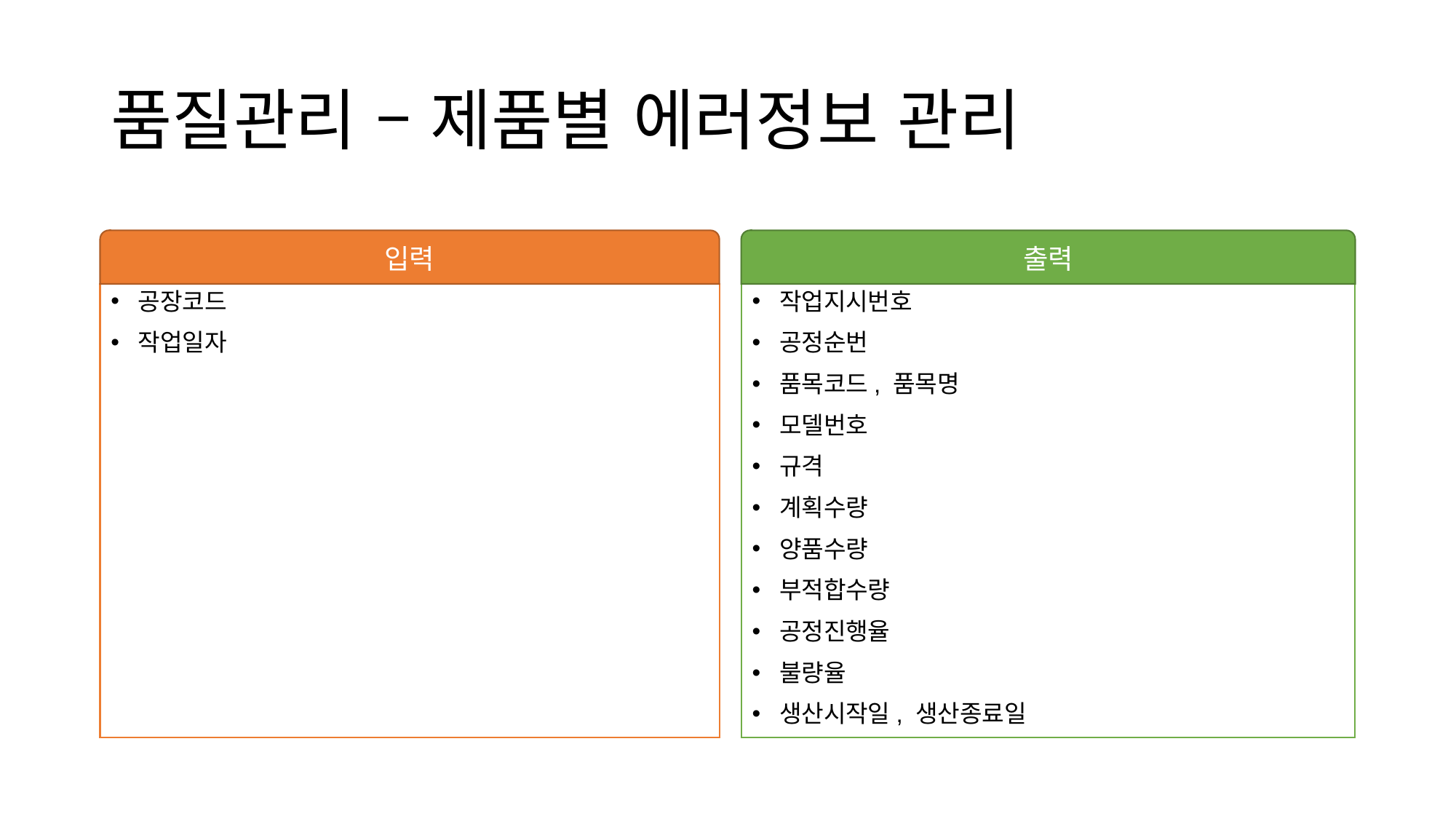

# 품질관리 – 제품별 에러정보 관리
입력
출력
공장코드
작업일자
작업지시번호
공정순번
품목코드, 품목명
모델번호
규격
계획수량
양품수량
부적합수량
공정진행율
불량율
생산시작일, 생산종료일